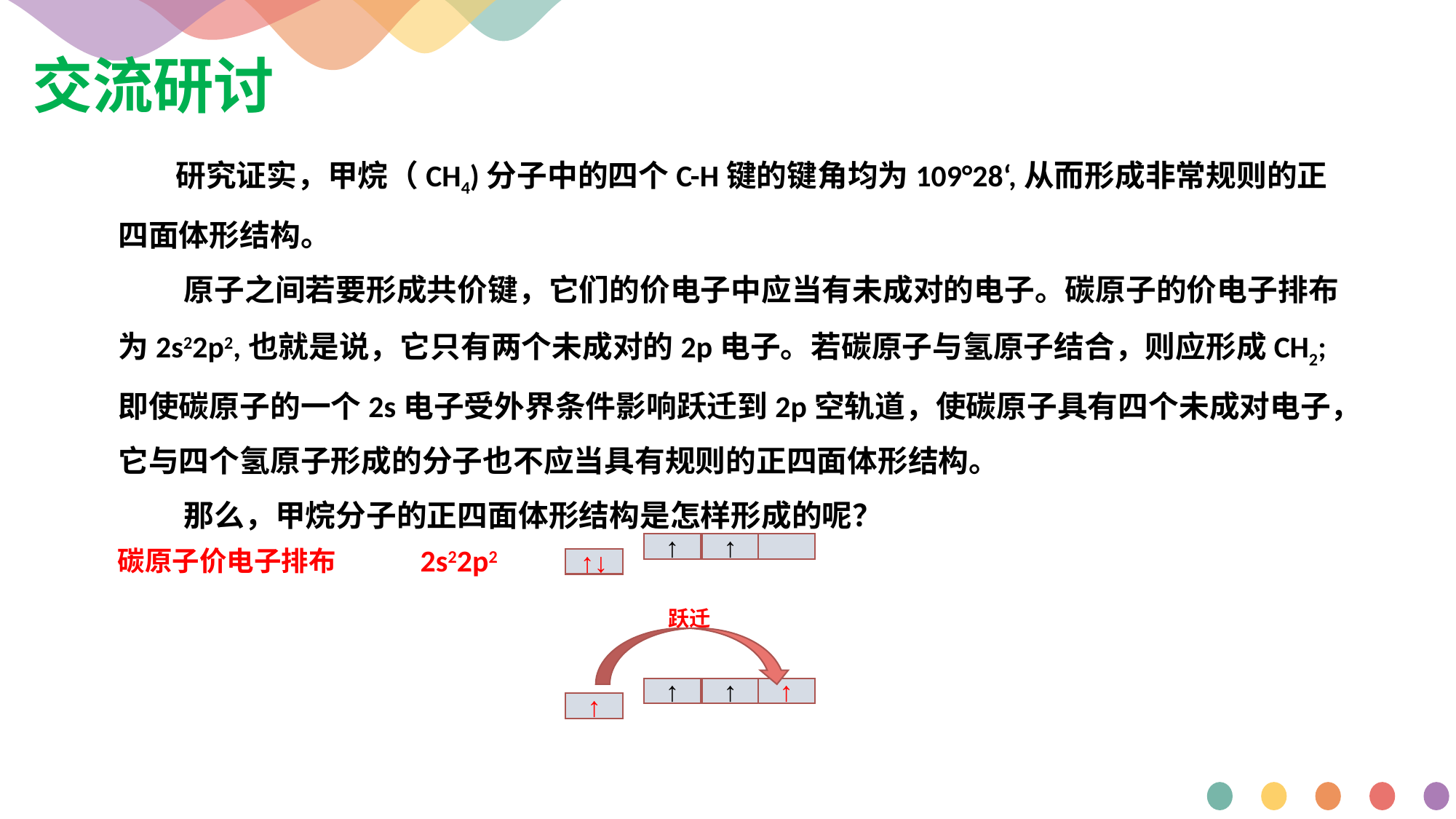

交流研讨
      研究证实，甲烷（CH4)分子中的四个C-H键的键角均为109°28‘,从而形成非常规则的正四面体形结构。
       原子之间若要形成共价键，它们的价电子中应当有未成对的电子。碳原子的价电子排布为2s22p2,也就是说，它只有两个未成对的2p电子。若碳原子与氢原子结合，则应形成CH2;即使碳原子的一个2s电子受外界条件影响跃迁到2p空轨道，使碳原子具有四个未成对电子，它与四个氢原子形成的分子也不应当具有规则的正四面体形结构。
       那么，甲烷分子的正四面体形结构是怎样形成的呢？
↑
↑

2s22p2
碳原子价电子排布
↑↓
跃迁

↑
↑
↑
↑